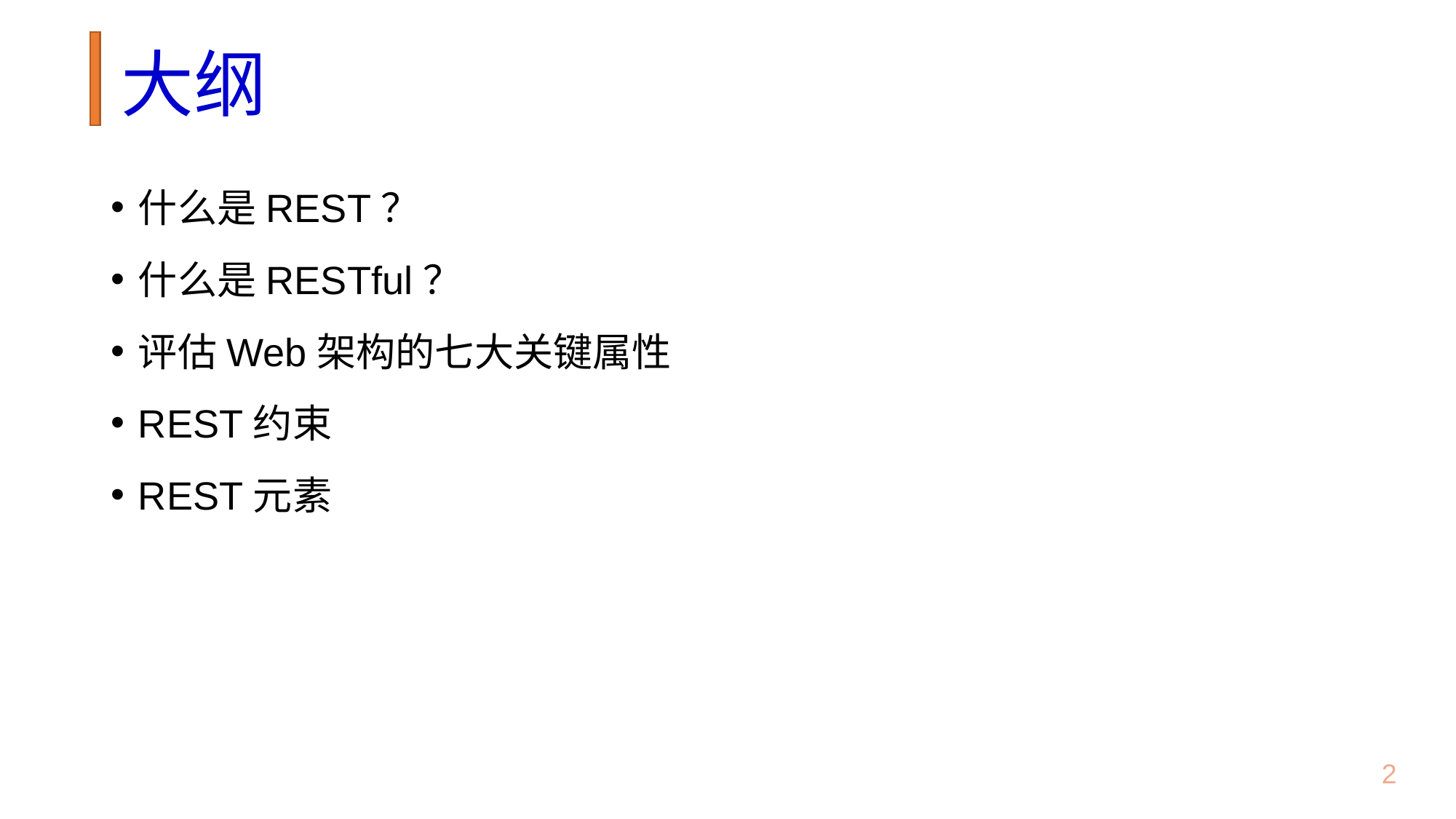

# 大纲
什么是REST？
什么是RESTful？
评估Web架构的七大关键属性
REST约束
REST元素
2